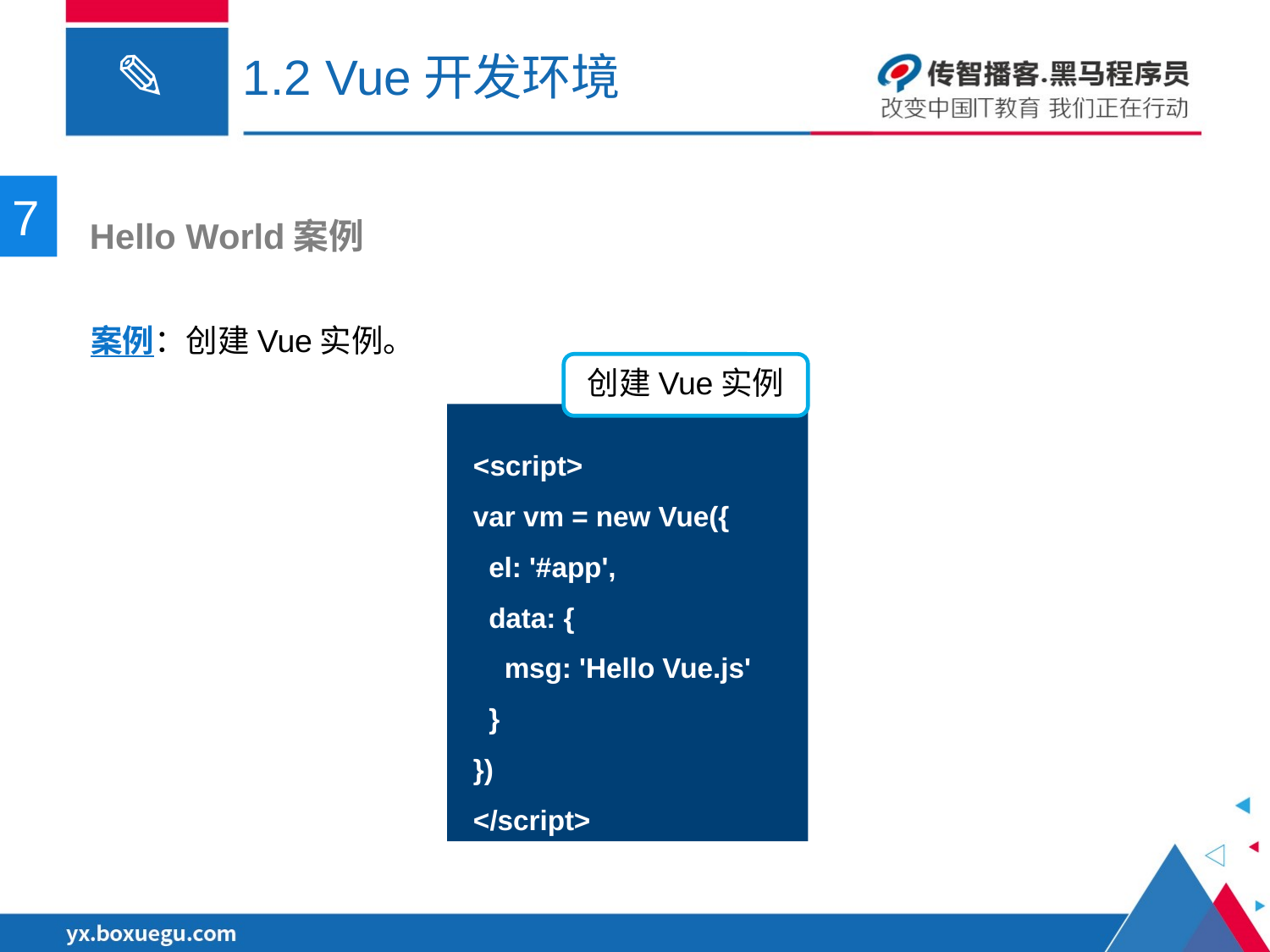

# 1.2 Vue开发环境

7
  Hello World案例
案例：创建Vue实例。
创建Vue实例

<script>
var vm = new Vue({
  el: '#app',
  data: {
    msg: 'Hello Vue.js'
  }
})
</script>